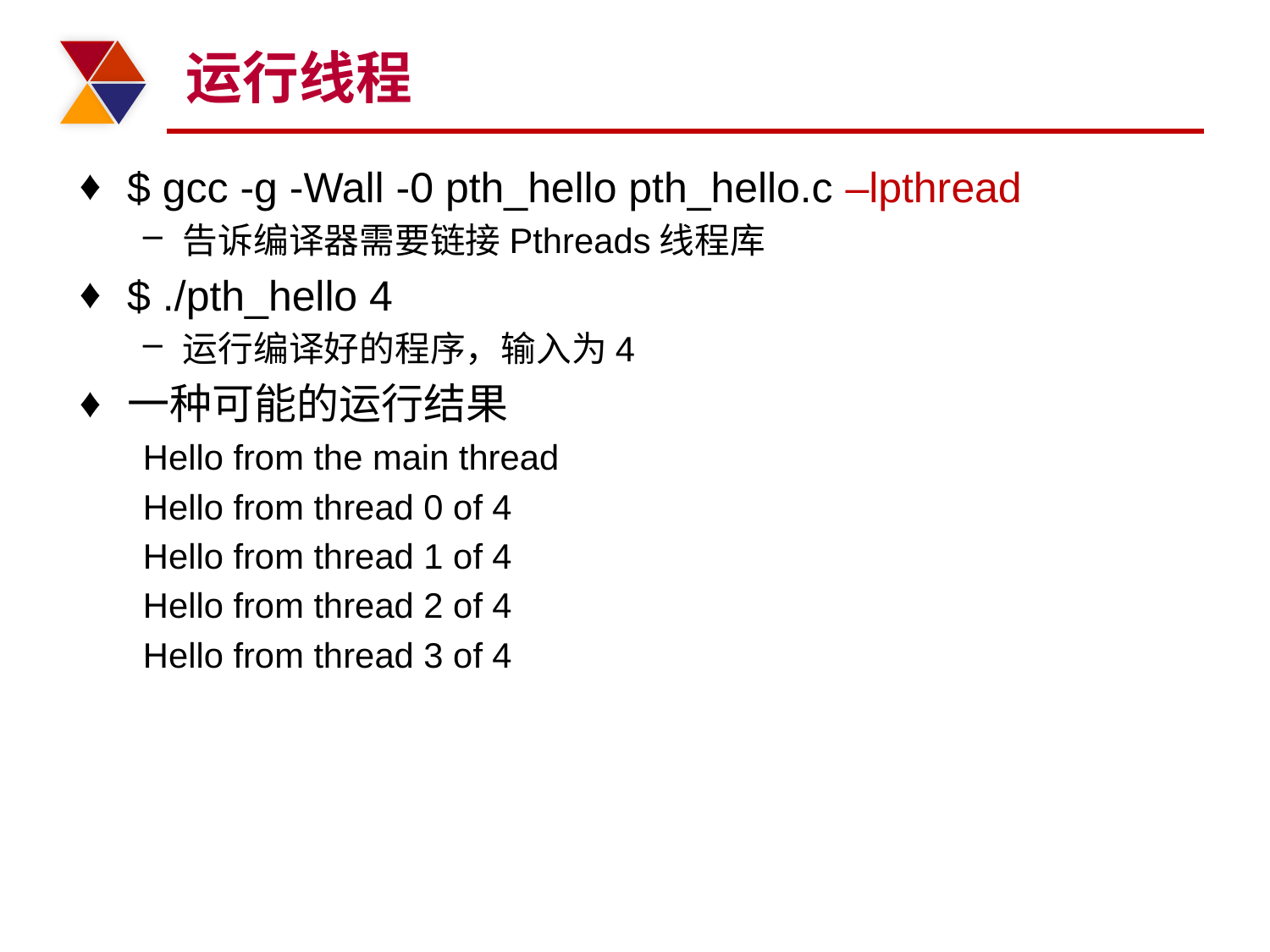

# 运行线程
$ gcc -g -Wall -0 pth_hello pth_hello.c –lpthread
告诉编译器需要链接Pthreads线程库
$ ./pth_hello 4
运行编译好的程序，输入为4
一种可能的运行结果
Hello from the main thread
Hello from thread 0 of 4
Hello from thread 1 of 4
Hello from thread 2 of 4
Hello from thread 3 of 4